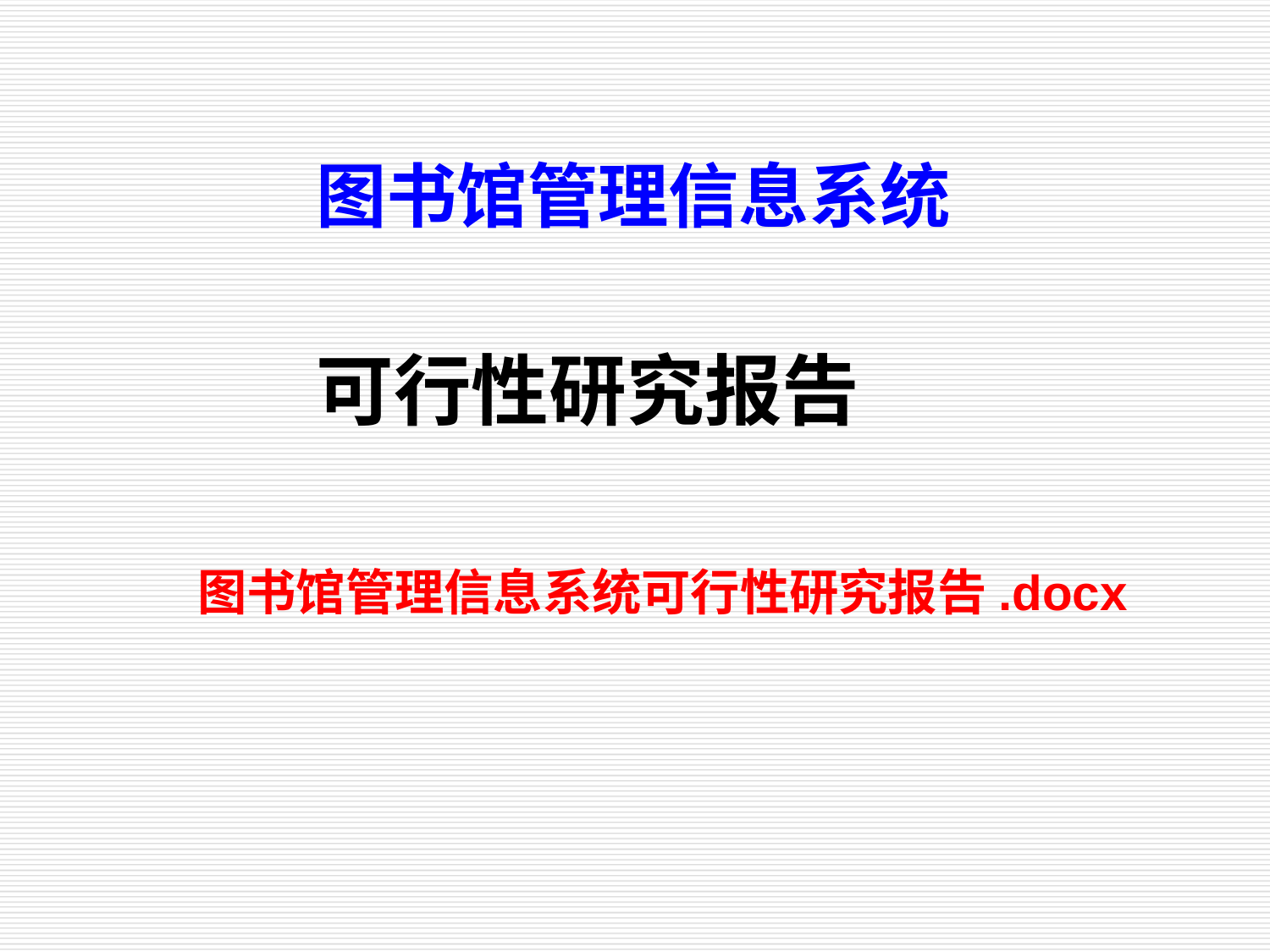

图书馆管理信息系统

可行性研究报告
图书馆管理信息系统可行性研究报告.docx